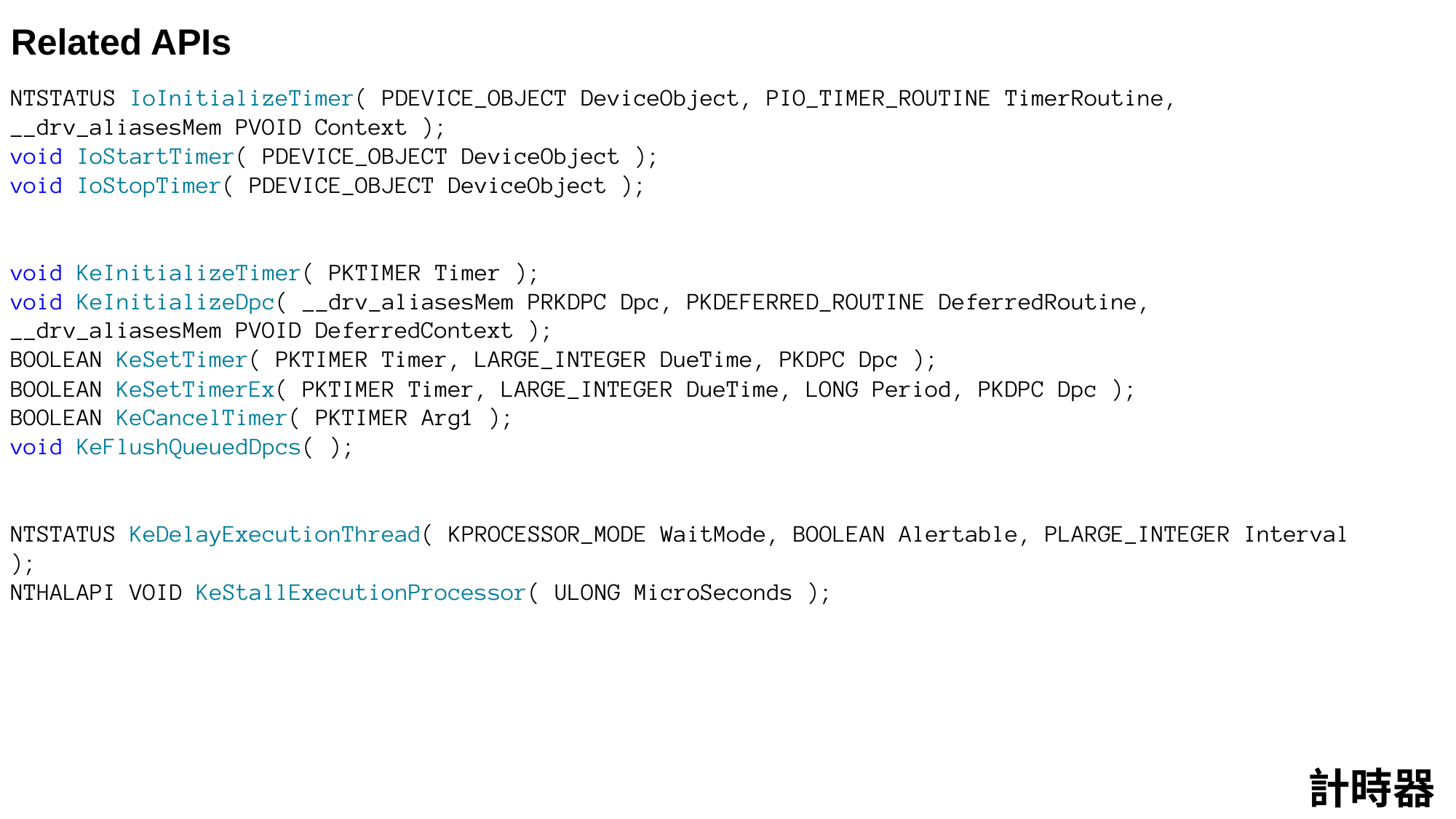

Related APIs
NTSTATUS IoInitializeTimer( PDEVICE_OBJECT DeviceObject, PIO_TIMER_ROUTINE TimerRoutine, __drv_aliasesMem PVOID Context );
void IoStartTimer( PDEVICE_OBJECT DeviceObject );
void IoStopTimer( PDEVICE_OBJECT DeviceObject );

void KeInitializeTimer( PKTIMER Timer );
void KeInitializeDpc( __drv_aliasesMem PRKDPC Dpc, PKDEFERRED_ROUTINE DeferredRoutine, __drv_aliasesMem PVOID DeferredContext );
BOOLEAN KeSetTimer( PKTIMER Timer, LARGE_INTEGER DueTime, PKDPC Dpc );
BOOLEAN KeSetTimerEx( PKTIMER Timer, LARGE_INTEGER DueTime, LONG Period, PKDPC Dpc );
BOOLEAN KeCancelTimer( PKTIMER Arg1 );
void KeFlushQueuedDpcs( );

NTSTATUS KeDelayExecutionThread( KPROCESSOR_MODE WaitMode, BOOLEAN Alertable, PLARGE_INTEGER Interval );
NTHALAPI VOID KeStallExecutionProcessor( ULONG MicroSeconds );

計時器